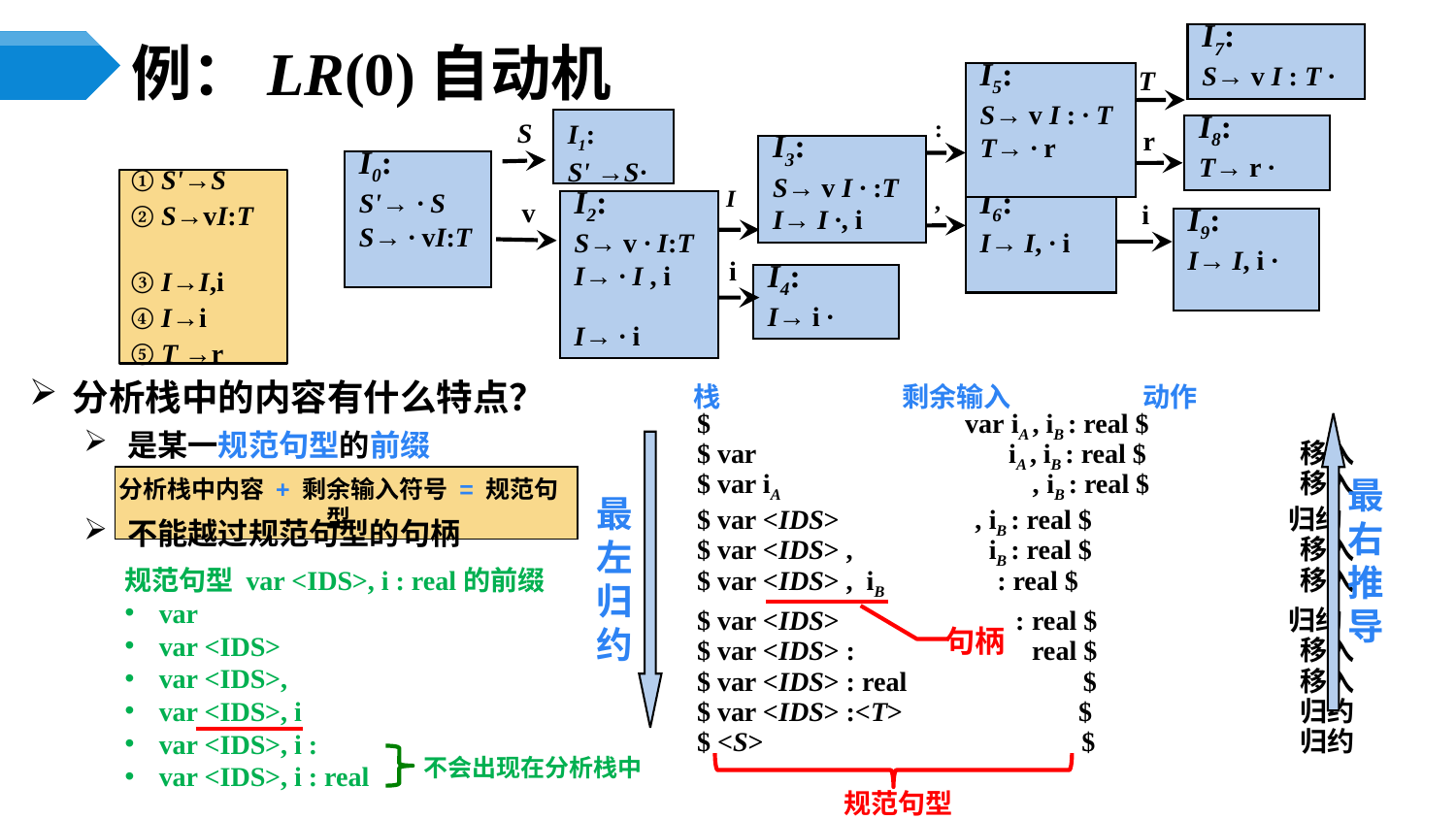

I7:
S→ v I : T ·
例：LR(0)自动机
T
I5:
S→ v I : · T
T→ · r

:
S
I1:
S' →S·

I8:
T→ r ·
r
I3:
S→ v I · :T
I→ I ·, i
I0:
S'→ · S
S→ · vI:T

① S'→S
② S→vI:T
③ I→I,i
④ I→i
⑤ T →r
I
,
v

i
I2:
S→ v · I:T
I→ · I , i
I→ · i
I6:
I→ I, · i
I9:
I→ I, i ·

i
I4:
I→ i ·

分析栈中的内容有什么特点？
是某一规范句型的前缀

不能越过规范句型的句柄
    栈                              剩余输入          	动作
     $  	               var iA , iB : real $
     $ var 	                	iA , iB : real $		移入
     $ var iA 	                         , iB : real $		移入
     $ var <IDS>                    , iB : real $		归约
     $ var <IDS> ,                    iB : real $		移入
     $ var <IDS> ,  iB                          : real $		移入
     $ var <IDS>                          : real $		归约
     $ var <IDS> :                          real $		移入
     $ var <IDS> : real                          $		移入
     $ var <IDS> :<T>                          $		归约
     $ <S>                                               $		归约

最
右
推
导
分析栈中内容 + 剩余输入符号 = 规范句型
最
左
归约
规范句型 var <IDS>, i : real的前缀
var
var <IDS>
var <IDS>,
var <IDS>, i
var <IDS>, i :
var <IDS>, i : real
句柄
不会出现在分析栈中

规范句型